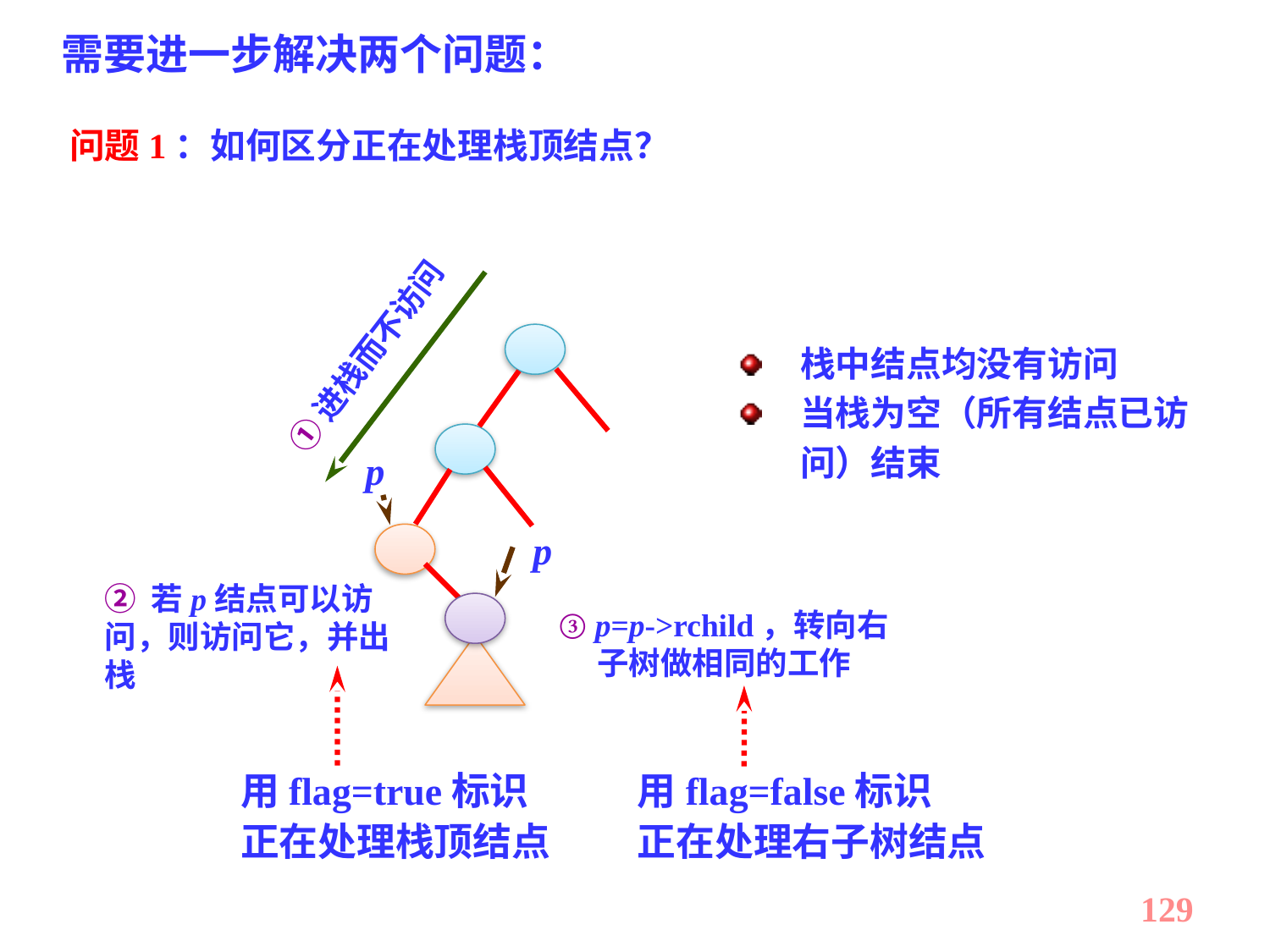

需要进一步解决两个问题：
问题1：如何区分正在处理栈顶结点？

①进栈而不访问

栈中结点均没有访问
当栈为空（所有结点已访问）结束

p

p

③ p=p->rchild，转向右子树做相同的工作

② 若p结点可以访问，则访问它，并出栈

用flag=true标识
正在处理栈顶结点
用flag=false标识
正在处理右子树结点
129